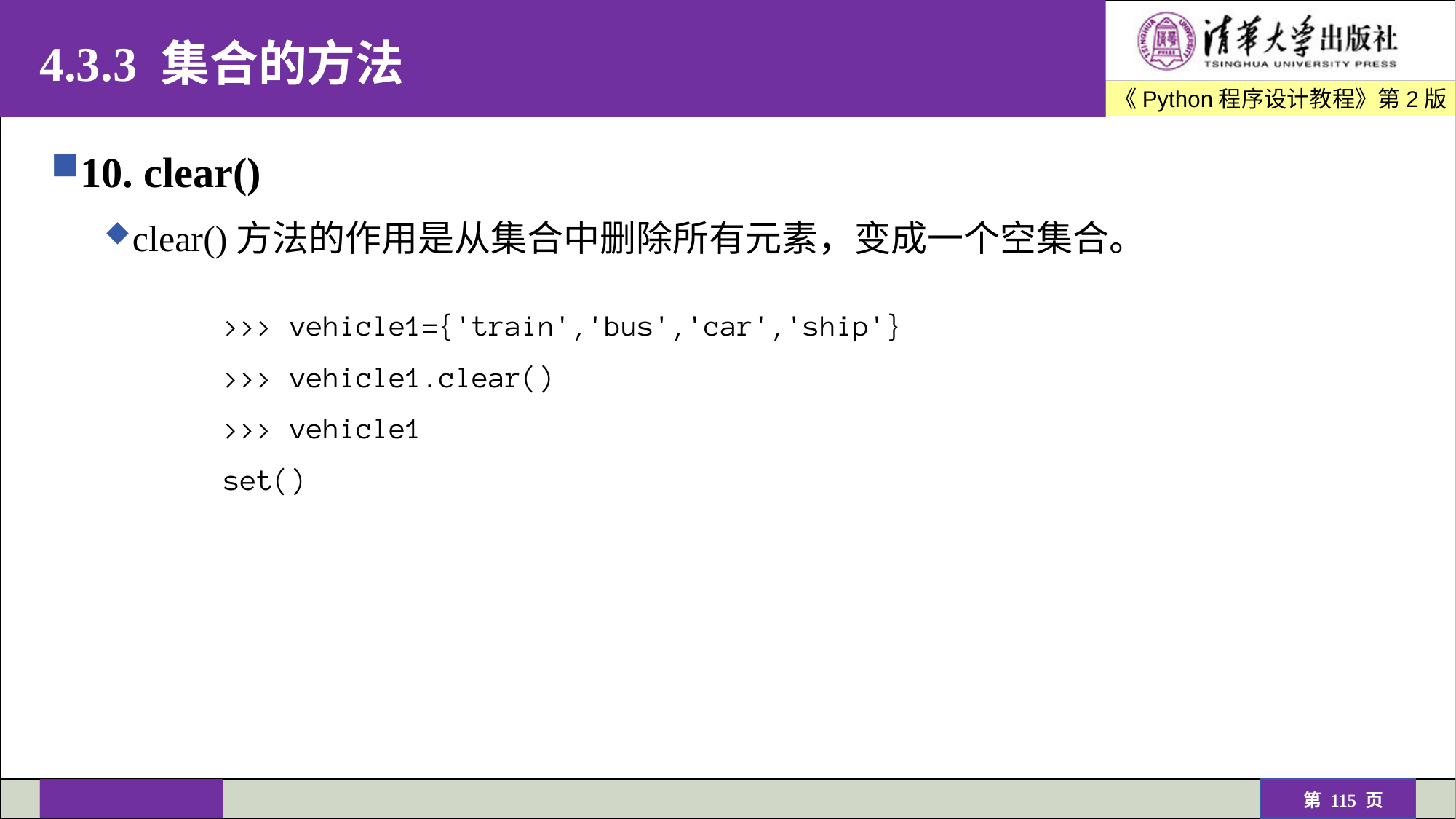

# 4.3.3 集合的方法
10. clear()
clear()方法的作用是从集合中删除所有元素，变成一个空集合。
>>> vehicle1={'train','bus','car','ship'}
>>> vehicle1.clear()
>>> vehicle1
set()